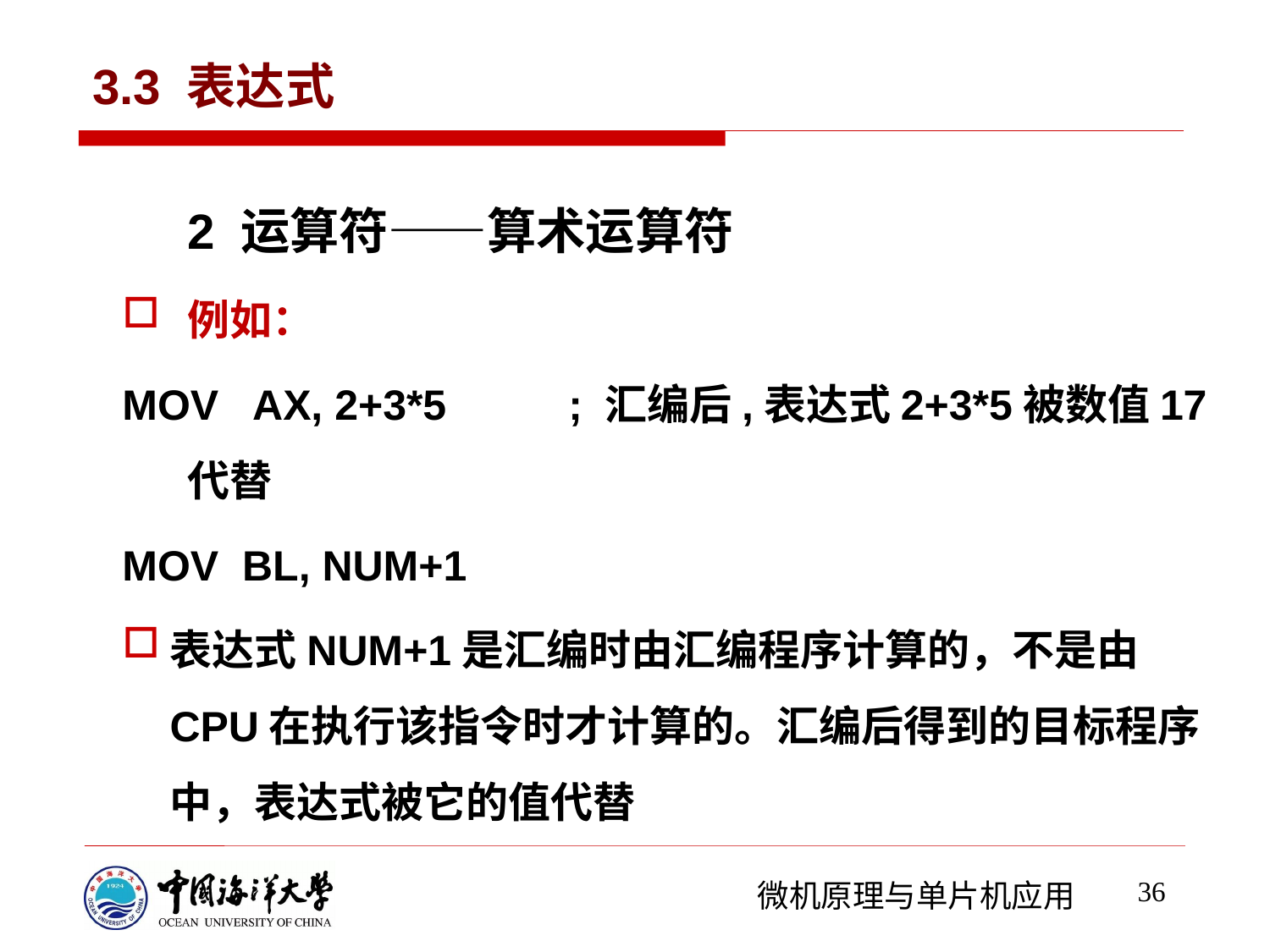

# 3.3 表达式
2 运算符——算术运算符
例如：
MOV   AX, 2+3*5	; 汇编后,表达式2+3*5被数值17代替
MOV  BL, NUM+1
表达式NUM+1是汇编时由汇编程序计算的，不是由CPU在执行该指令时才计算的。汇编后得到的目标程序中，表达式被它的值代替

36